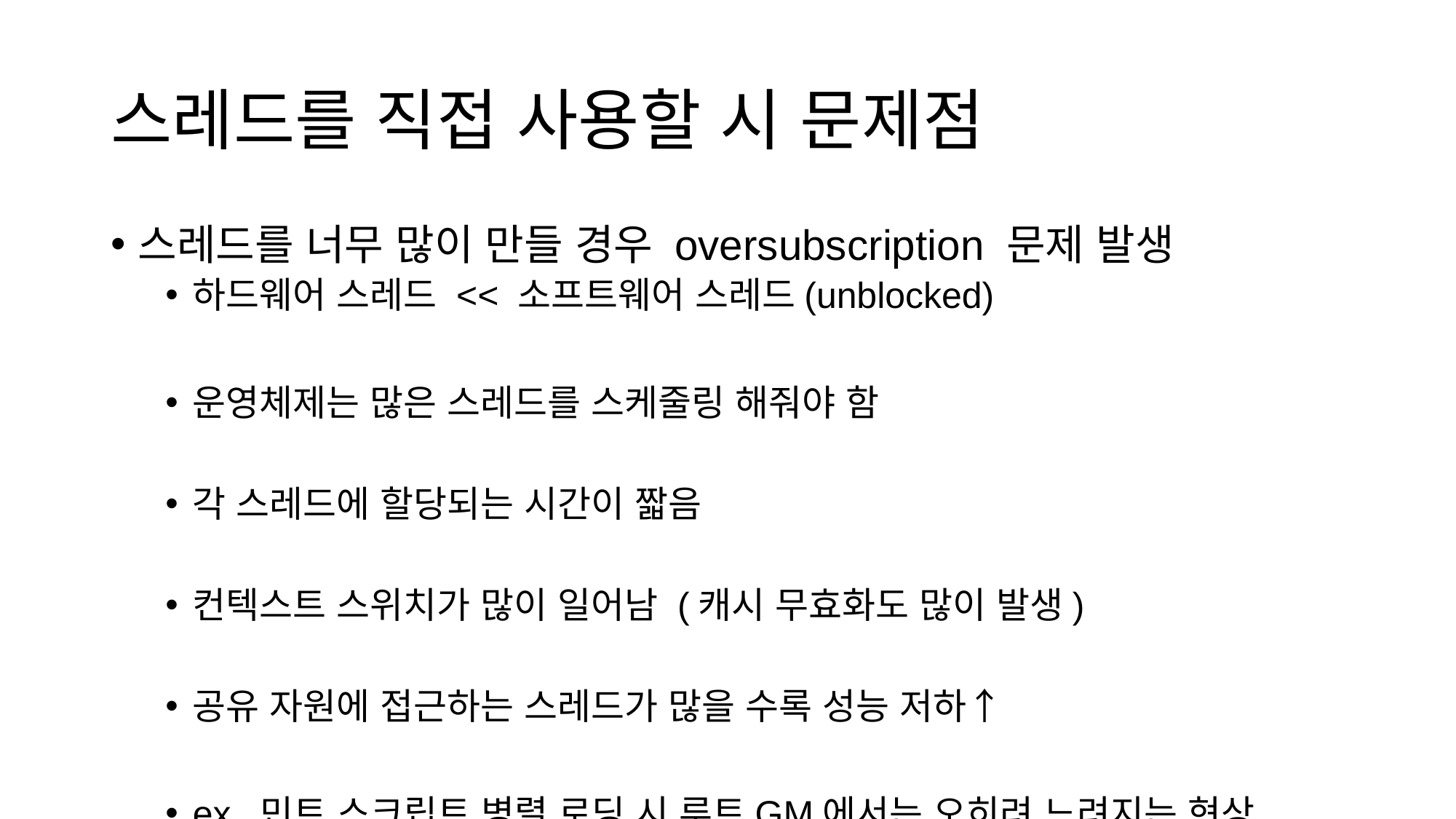

# 스레드를 직접 사용할 시 문제점
스레드를 너무 많이 만들 경우 oversubscription 문제 발생
하드웨어 스레드 << 소프트웨어 스레드(unblocked)

운영체제는 많은 스레드를 스케줄링 해줘야 함

각 스레드에 할당되는 시간이 짧음

컨텍스트 스위치가 많이 일어남 (캐시 무효화도 많이 발생)

공유 자원에 접근하는 스레드가 많을 수록 성능 저하↑

ex. 민트 스크립트 병렬 로딩 시 루트GM에서는 오히려 느려지는 현상